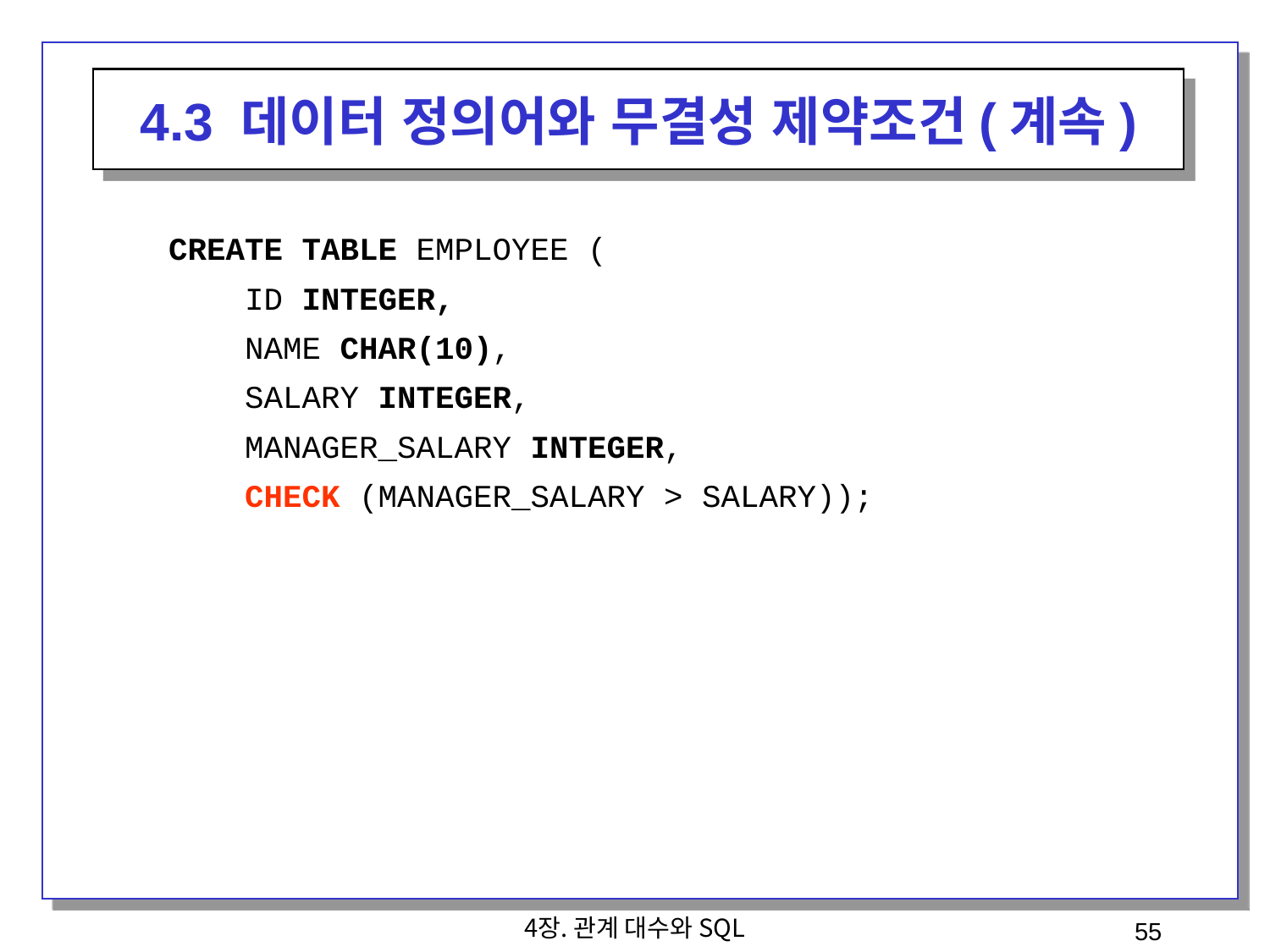

4.3 데이터 정의어와 무결성 제약조건(계속)
CREATE TABLE EMPLOYEE (
    ID INTEGER,
    NAME CHAR(10),
    SALARY INTEGER,
    MANAGER_SALARY INTEGER,
    CHECK (MANAGER_SALARY > SALARY));
4장. 관계 대수와 SQL
55